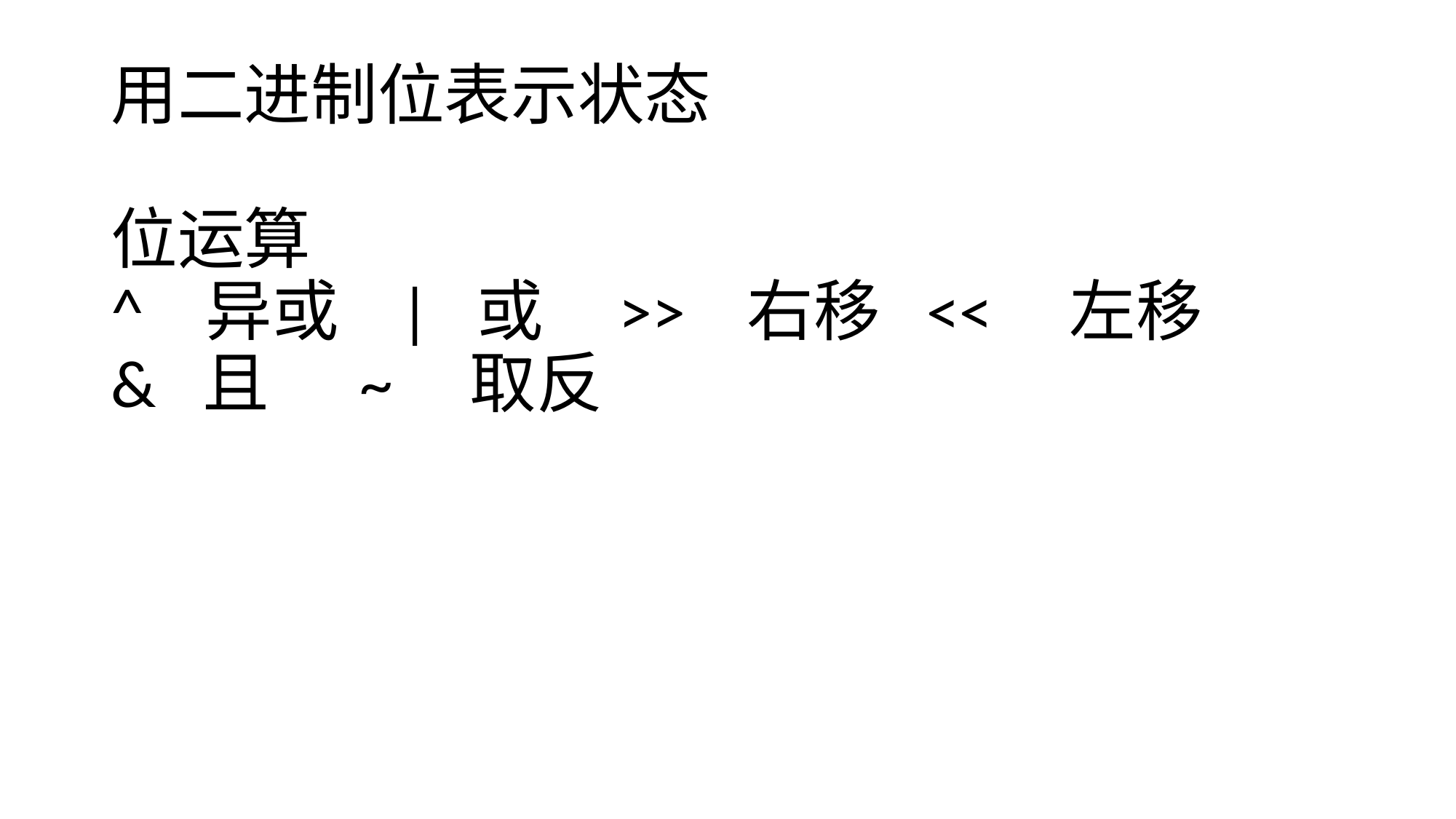

# 用二进制位表示状态 位运算 ^   异或   |  或    >>   右移  <<    左移 &  且     ~    取反